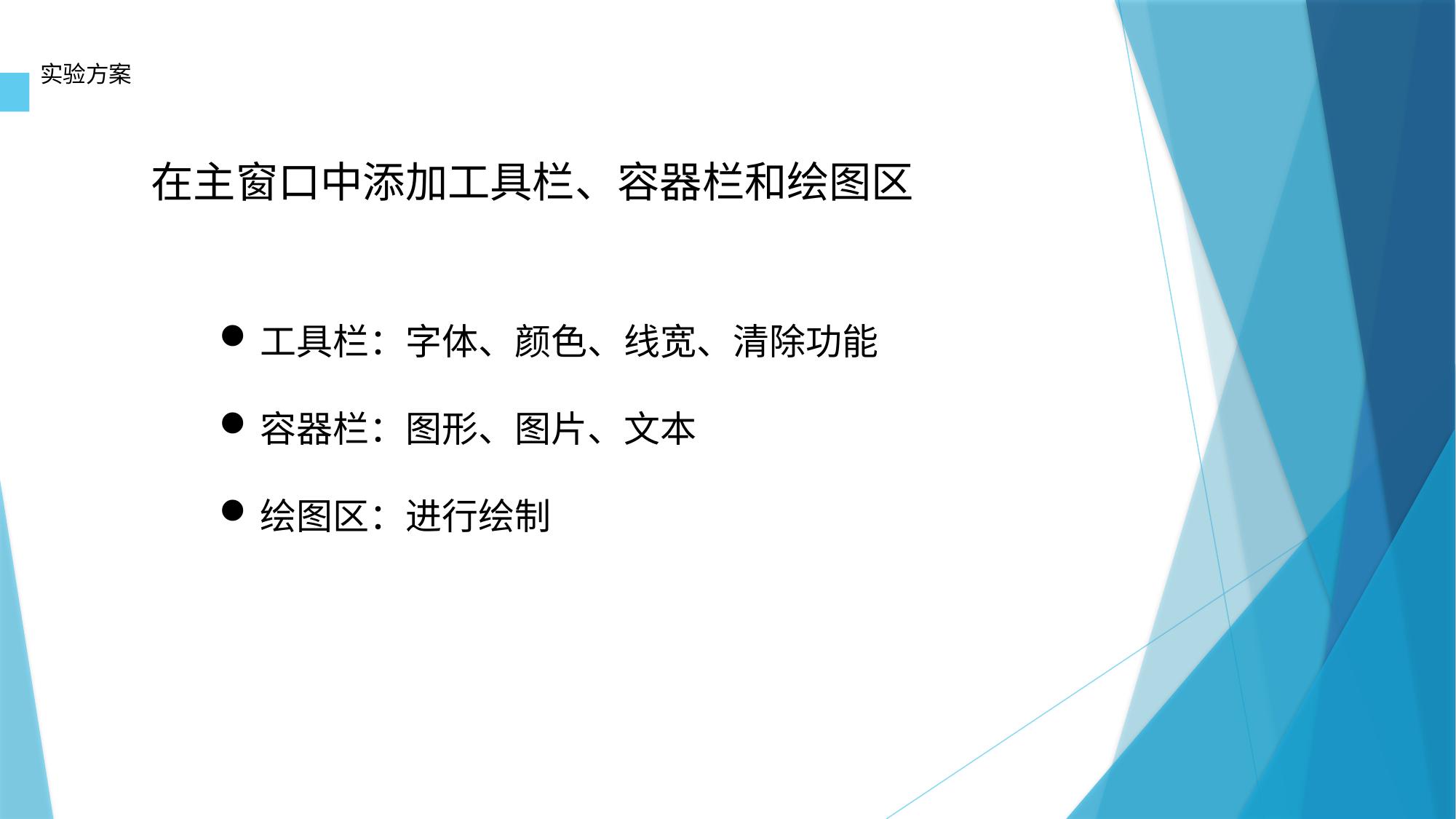

# 实验方案

 在主窗口中添加工具栏、容器栏和绘图区
工具栏：字体、颜色、线宽、清除功能

容器栏：图形、图片、文本

绘图区：进行绘制